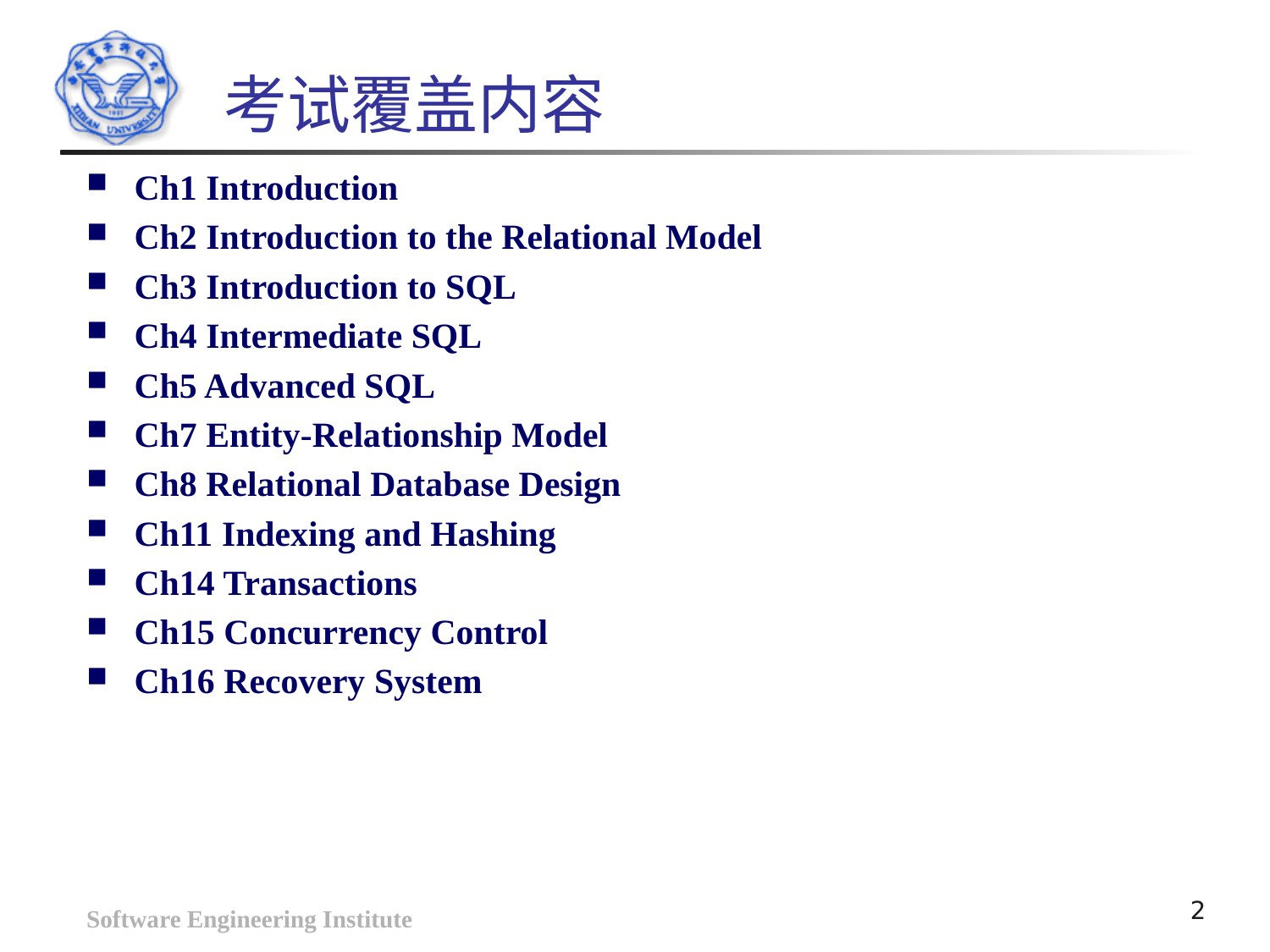

# 考试覆盖内容
Ch1 Introduction
Ch2 Introduction to the Relational Model
Ch3 Introduction to SQL
Ch4 Intermediate SQL
Ch5 Advanced SQL
Ch7 Entity-Relationship Model
Ch8 Relational Database Design
Ch11 Indexing and Hashing
Ch14 Transactions
Ch15 Concurrency Control
Ch16 Recovery System

Software Engineering Institute
2